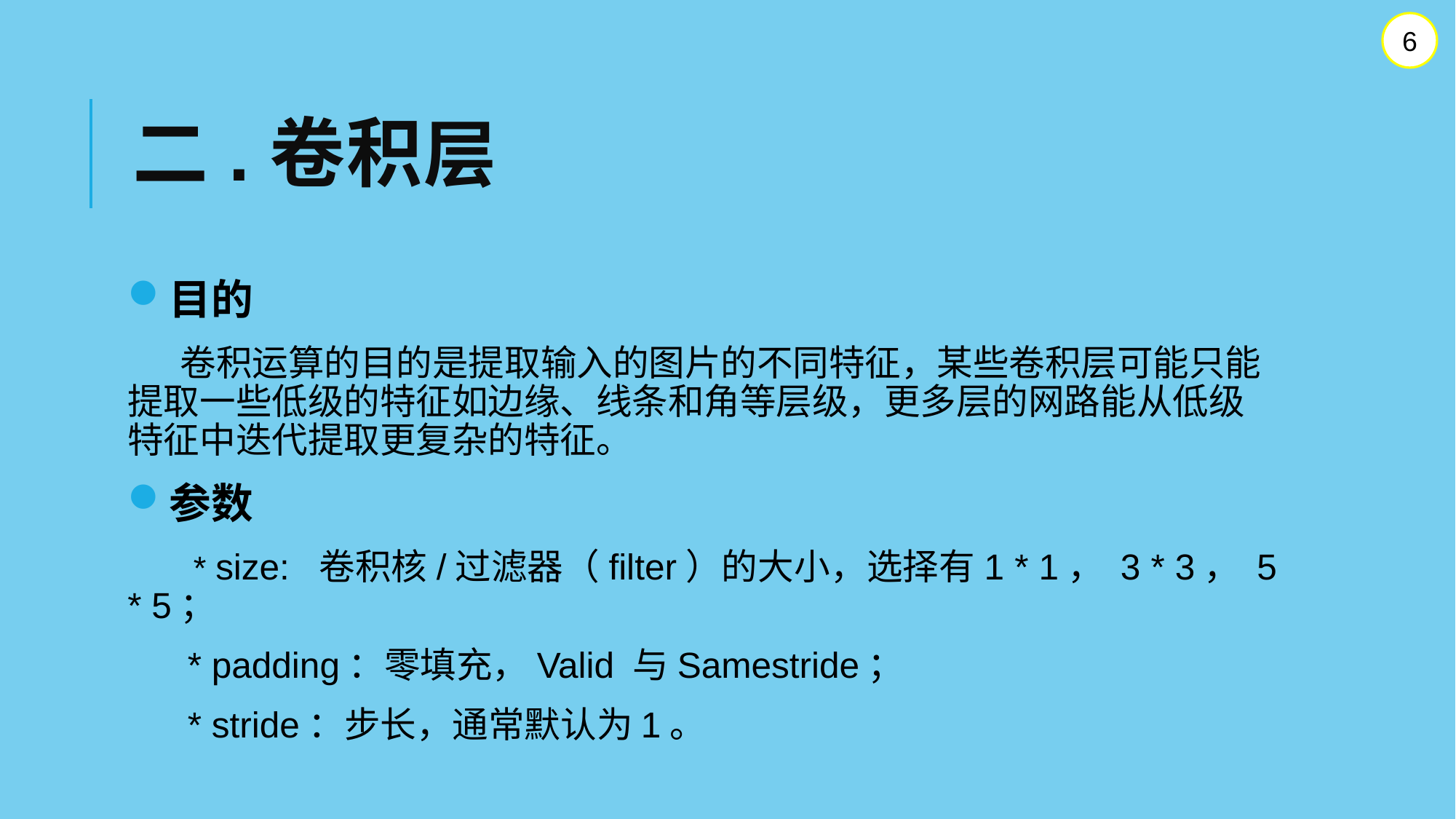

6
# 二.卷积层
目的
      卷积运算的目的是提取输入的图片的不同特征，某些卷积层可能只能提取一些低级的特征如边缘、线条和角等层级，更多层的网路能从低级特征中迭代提取更复杂的特征。
参数
       * size:  卷积核/过滤器（filter）的大小，选择有1 * 1， 3 * 3， 5 * 5；
      * padding：零填充，Valid 与Samestride；
      * stride：步长，通常默认为1。